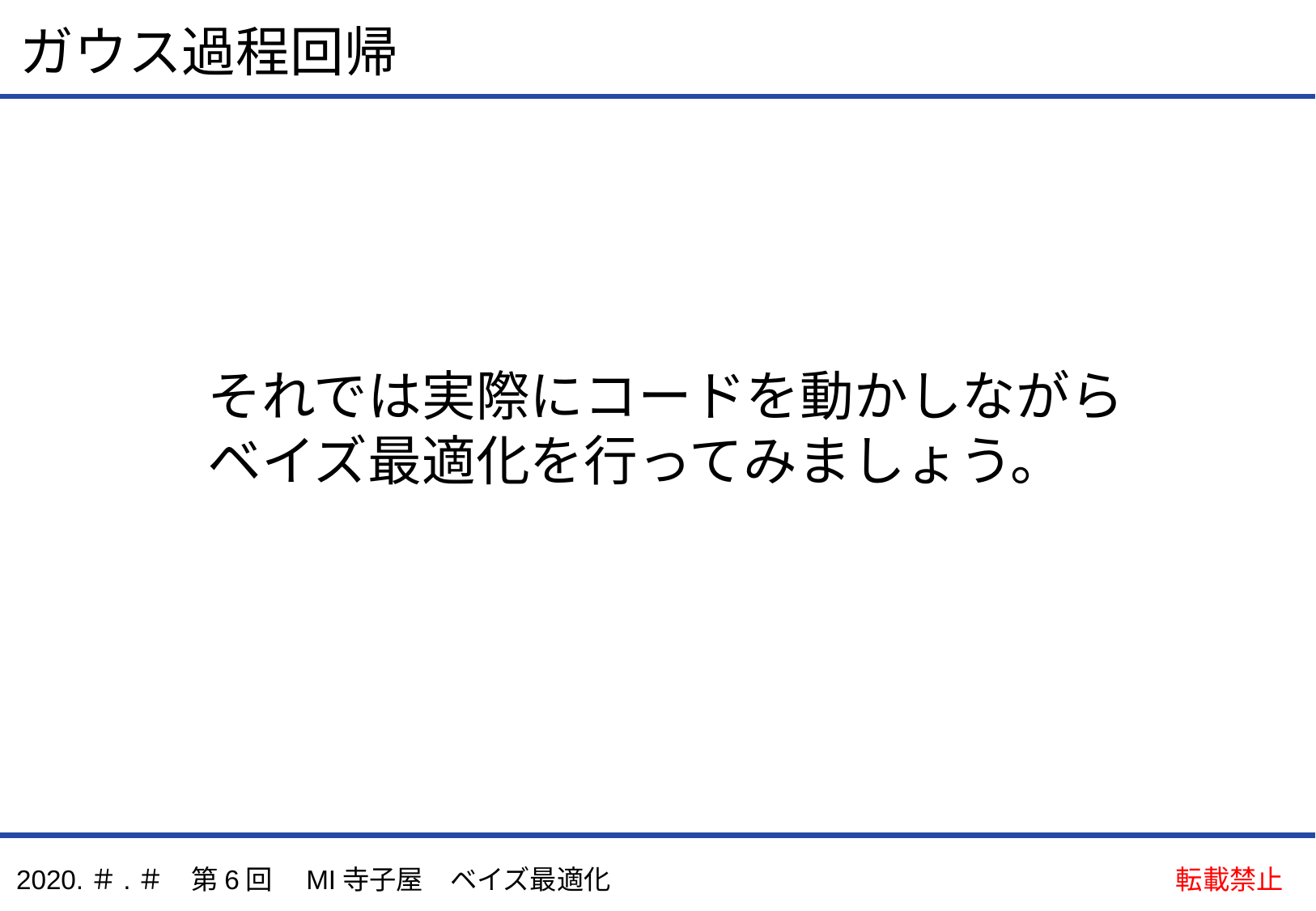

ガウス過程回帰
それでは実際にコードを動かしながら
ベイズ最適化を行ってみましょう。